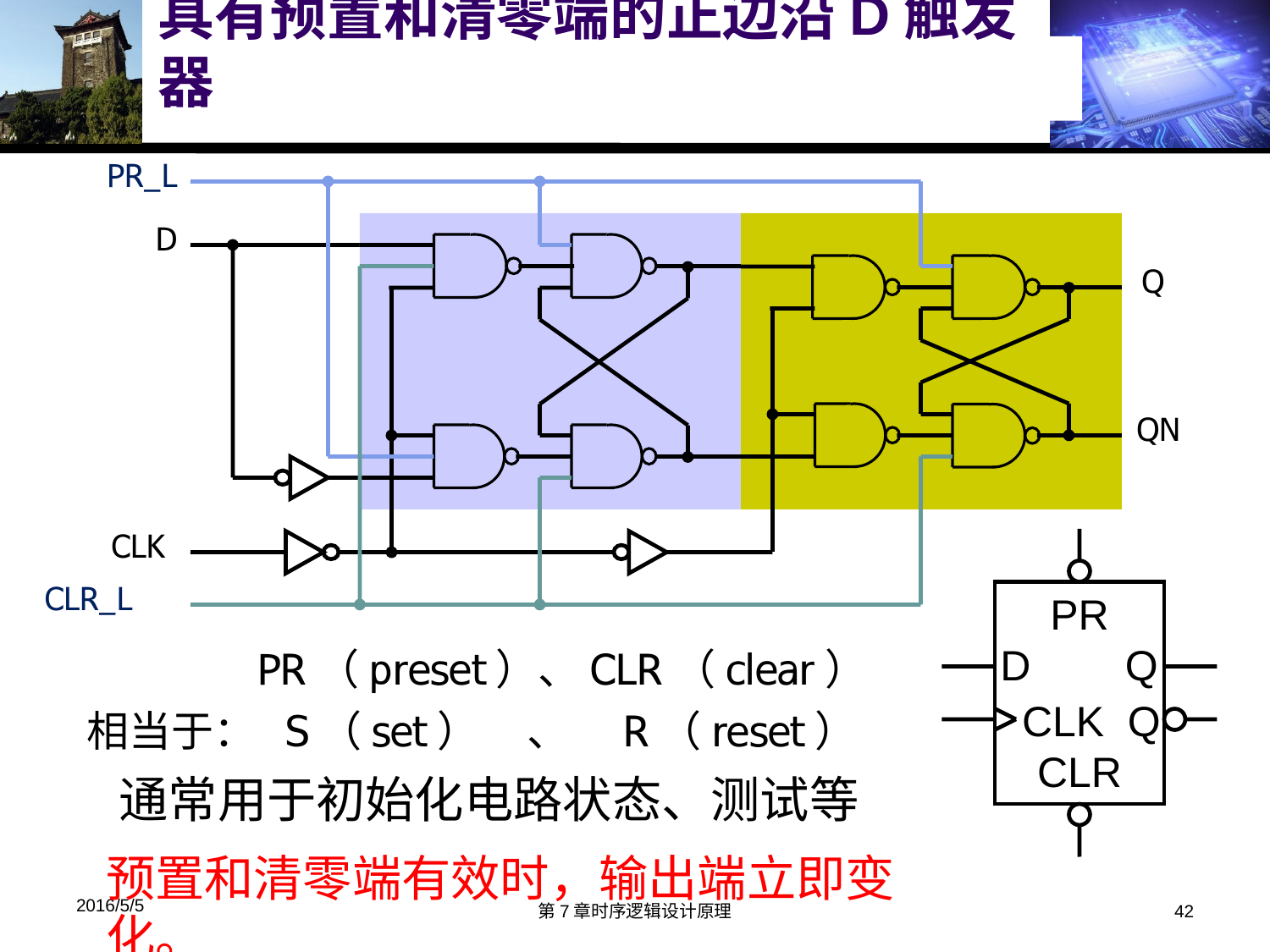

# 具有预置和清零端的正边沿D触发器
PR_L

D

Q

QN

CLK

CLR_L

PR
D        Q
  CLK  Q
CLR

             PR（preset）、CLR（clear）
相当于：  S（set）     、     R（reset）
通常用于初始化电路状态、测试等
预置和清零端有效时，输出端立即变化。
2016/5/5
第7章时序逻辑设计原理
42